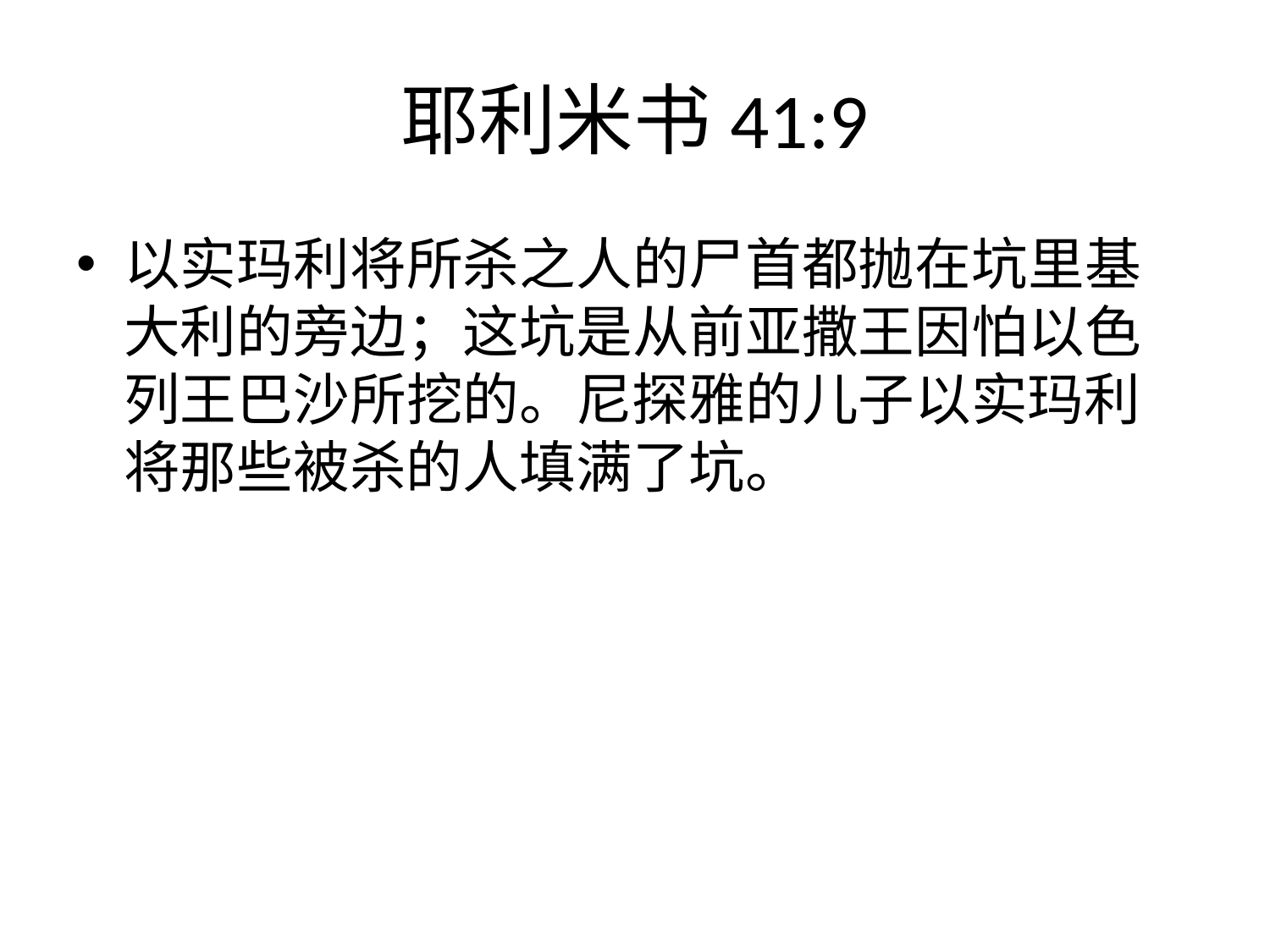

# 耶利米书41:9
以实玛利将所杀之人的尸首都抛在坑里基大利的旁边；这坑是从前亚撒王因怕以色列王巴沙所挖的。尼探雅的儿子以实玛利将那些被杀的人填满了坑。